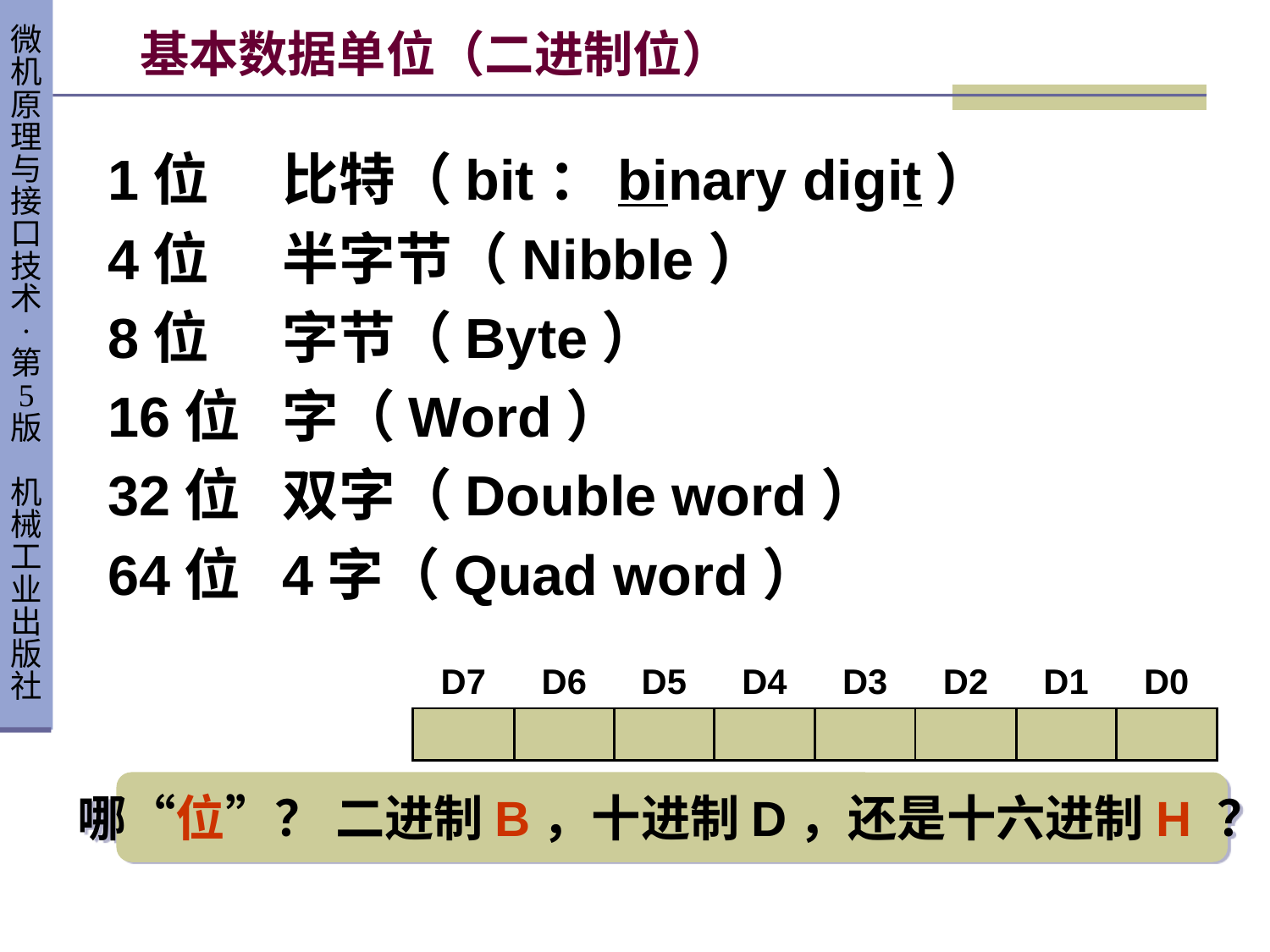

# 基本数据单位（二进制位）
1位	比特（bit：binary digit）
4位	半字节（Nibble）
8位	字节（Byte）
16位	字（Word）
32位	双字（Double word）
64位	4字（Quad word）
| D7 | D6 | D5 | D4 | D3 | D2 | D1 | D0 |
| --- | --- | --- | --- | --- | --- | --- | --- |
|  |  |  |  |  |  |  |  |
哪“位”？ 二进制B，十进制D，还是十六进制H ？